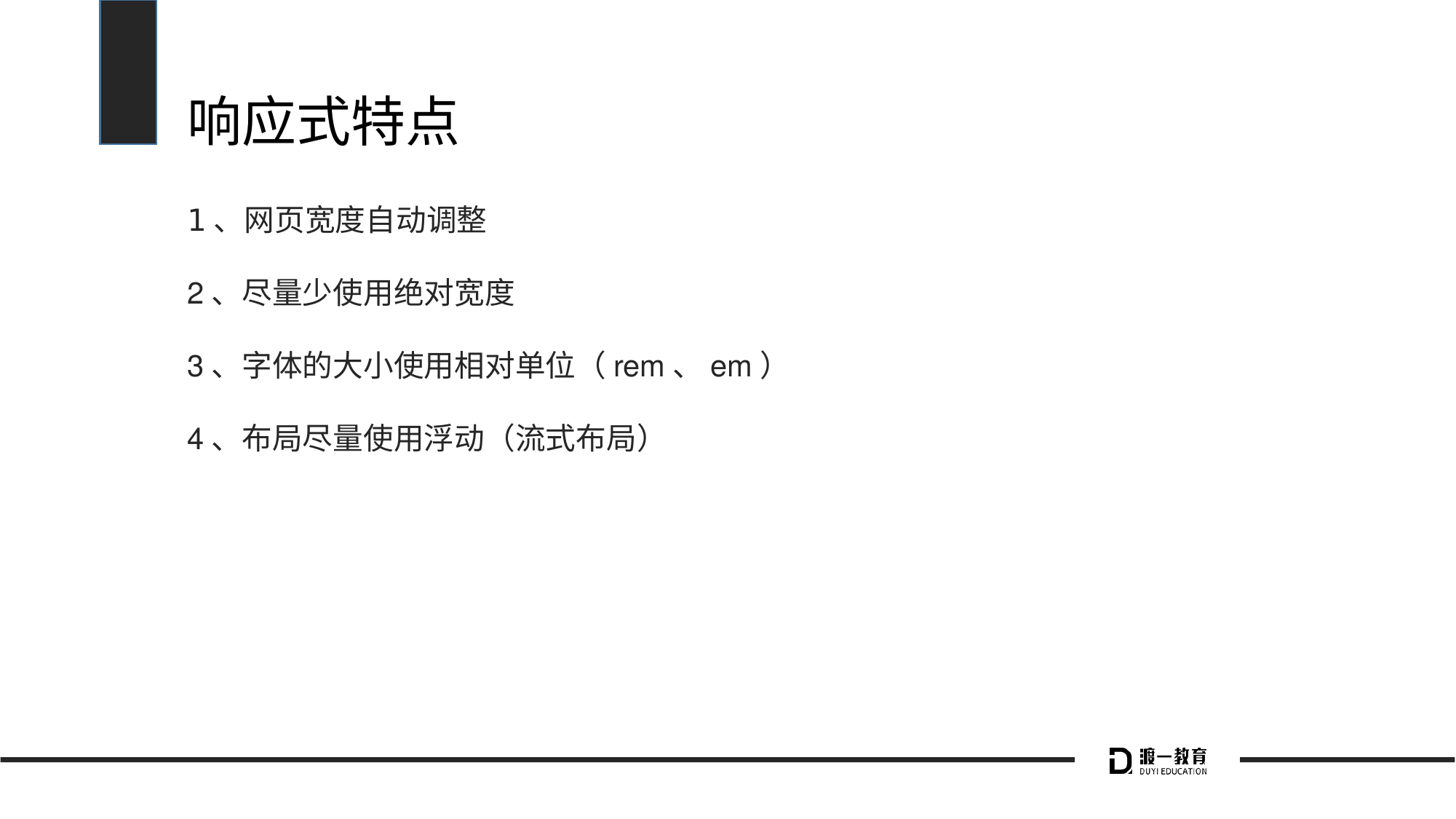

4
# 响应式特点
1、网页宽度自动调整
2、尽量少使用绝对宽度
3、字体的大小使用相对单位（rem、em）
4、布局尽量使用浮动（流式布局）